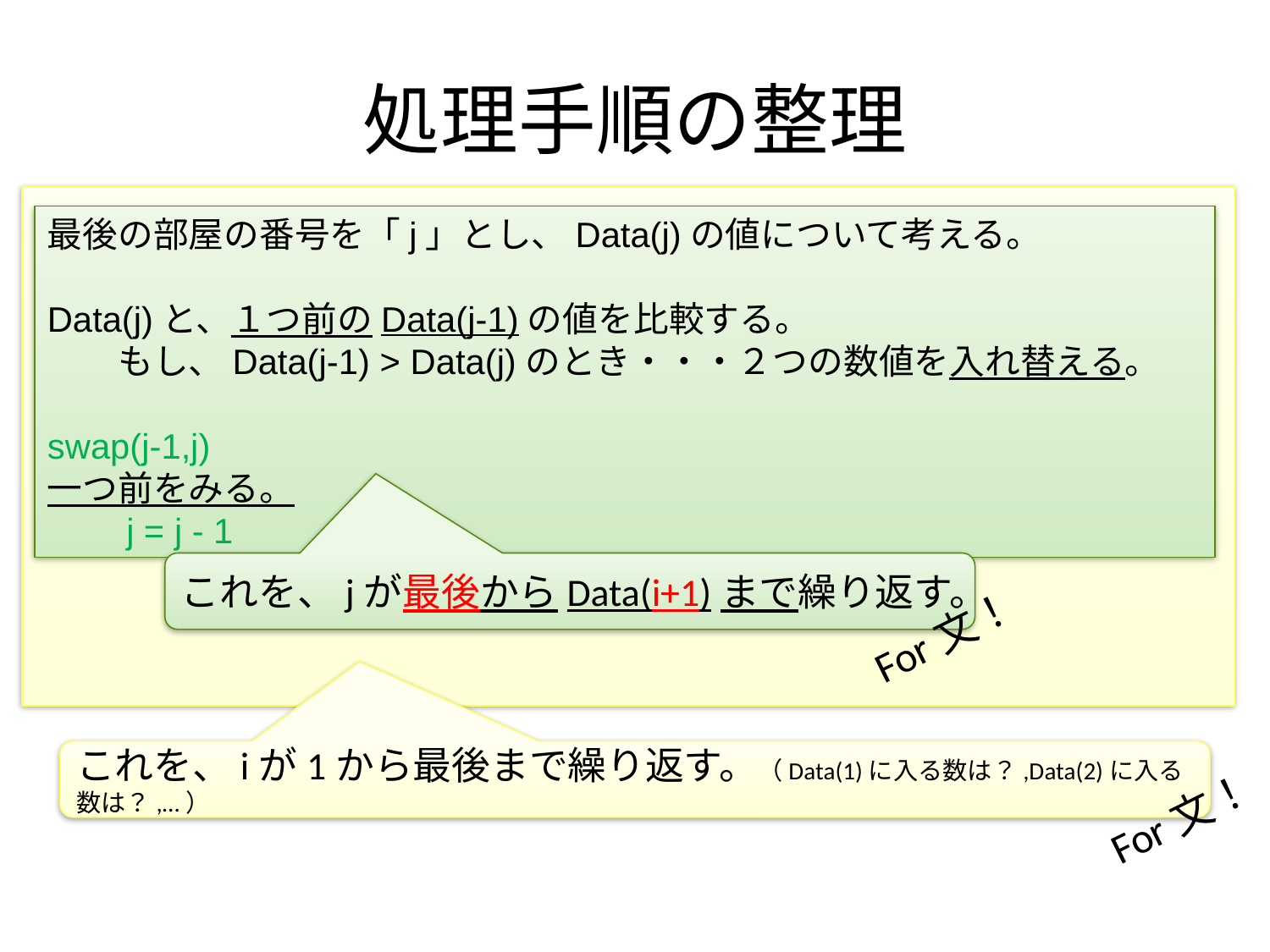

# 処理手順の整理

最後の部屋の番号を「j」とし、Data(j)の値について考える。

Data(j)と、１つ前のData(j-1)の値を比較する。
　　もし、Data(j-1) > Data(j)のとき・・・２つの数値を入れ替える。
　　　　　　　　　　　　　　　　　　　　　　　　　　　　　　　　swap(j-1,j)
一つ前をみる。
　　j = j - 1
これを、jが最後からData(i+1)まで繰り返す。
For文！
これを、iが1から最後まで繰り返す。（Data(1)に入る数は？,Data(2)に入る数は？,…）
For文！